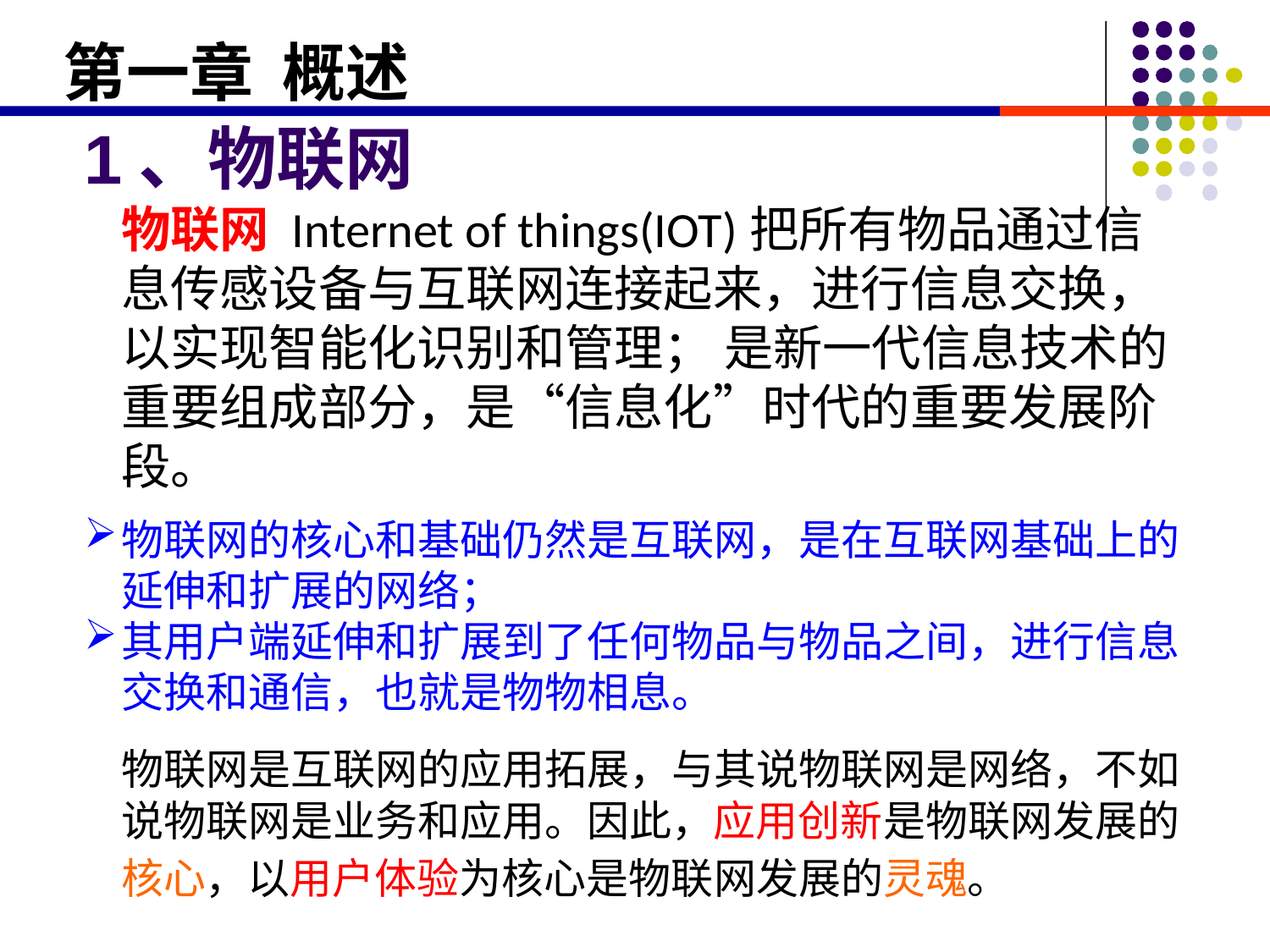

第一章  概述

1、物联网
	物联网 Internet of things(IOT)把所有物品通过信息传感设备与互联网连接起来，进行信息交换，以实现智能化识别和管理； 是新一代信息技术的重要组成部分，是“信息化”时代的重要发展阶段。

物联网的核心和基础仍然是互联网，是在互联网基础上的延伸和扩展的网络；
其用户端延伸和扩展到了任何物品与物品之间，进行信息交换和通信，也就是物物相息。

	物联网是互联网的应用拓展，与其说物联网是网络，不如说物联网是业务和应用。因此，应用创新是物联网发展的核心，以用户体验为核心是物联网发展的灵魂。